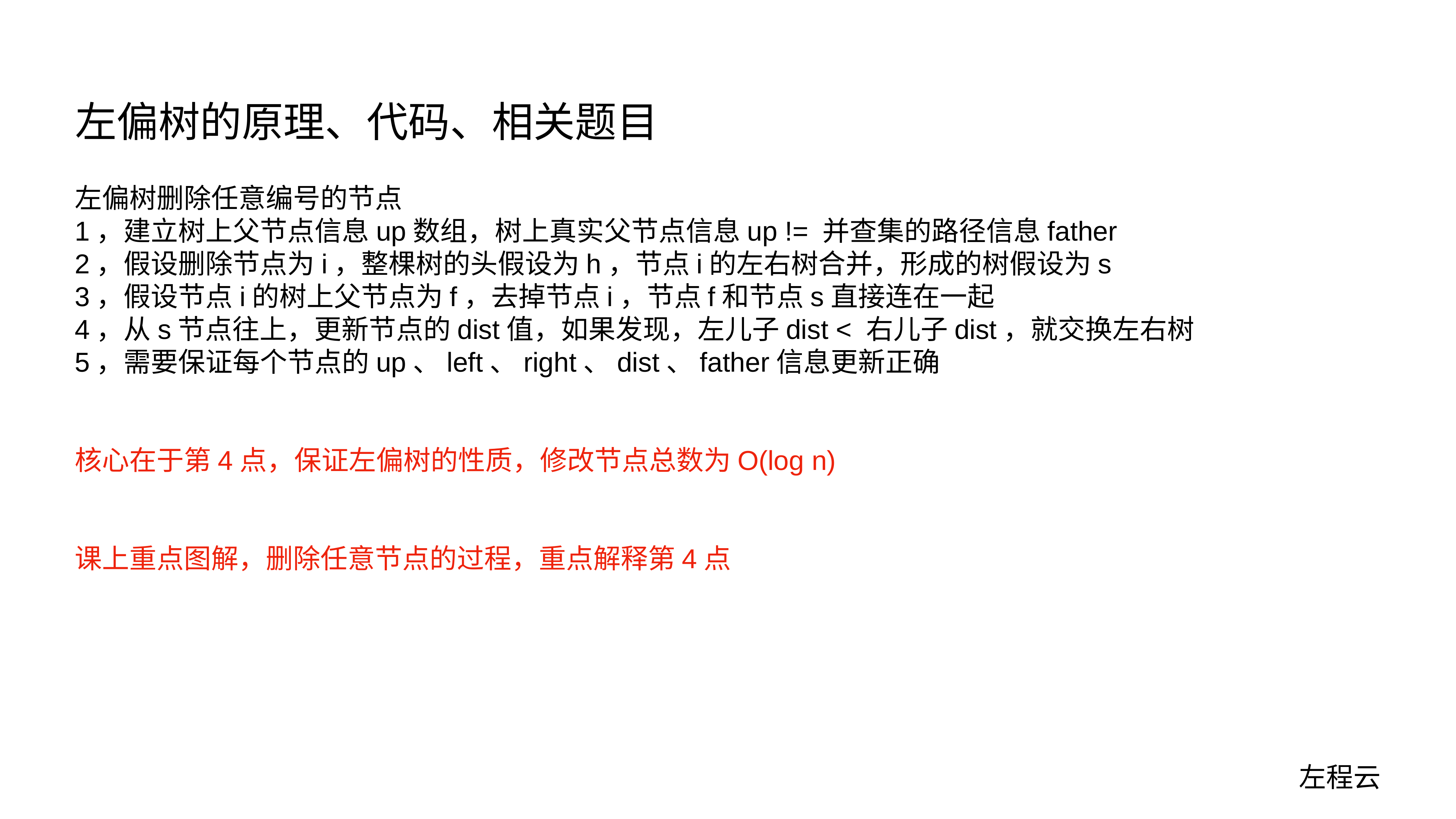

# 左偏树的原理、代码、相关题目
左偏树删除任意编号的节点
1，建立树上父节点信息up数组，树上真实父节点信息up != 并查集的路径信息father
2，假设删除节点为i，整棵树的头假设为h，节点i的左右树合并，形成的树假设为s
3，假设节点i的树上父节点为f，去掉节点i，节点f和节点s直接连在一起
4，从s节点往上，更新节点的dist值，如果发现，左儿子dist < 右儿子dist，就交换左右树
5，需要保证每个节点的up、left、right、dist、father信息更新正确

核心在于第4点，保证左偏树的性质，修改节点总数为O(log n)

课上重点图解，删除任意节点的过程，重点解释第4点

左程云